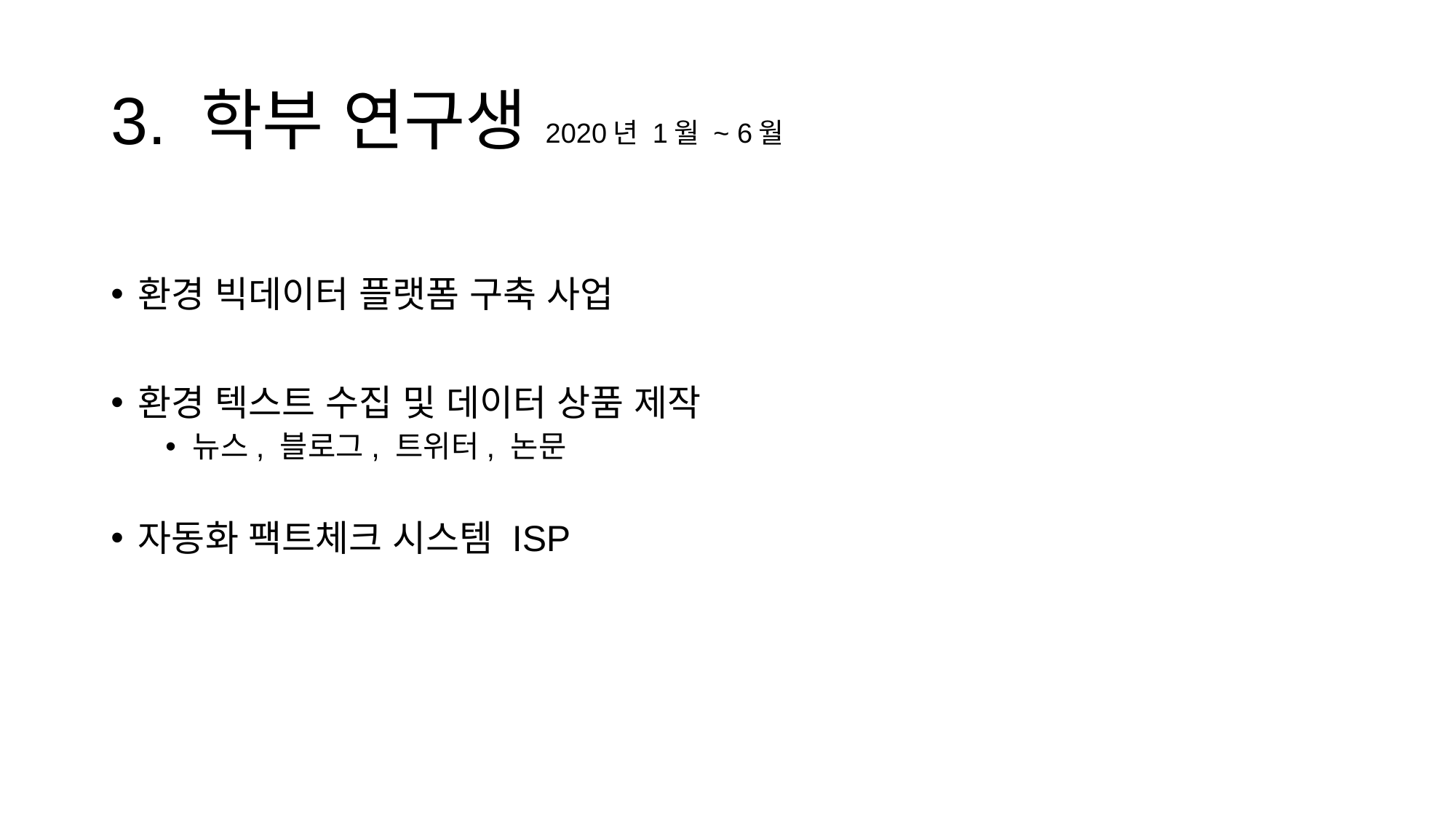

# 3. 학부 연구생
2020년 1월 ~ 6월

환경 빅데이터 플랫폼 구축 사업

환경 텍스트 수집 및 데이터 상품 제작
뉴스, 블로그, 트위터, 논문

자동화 팩트체크 시스템 ISP